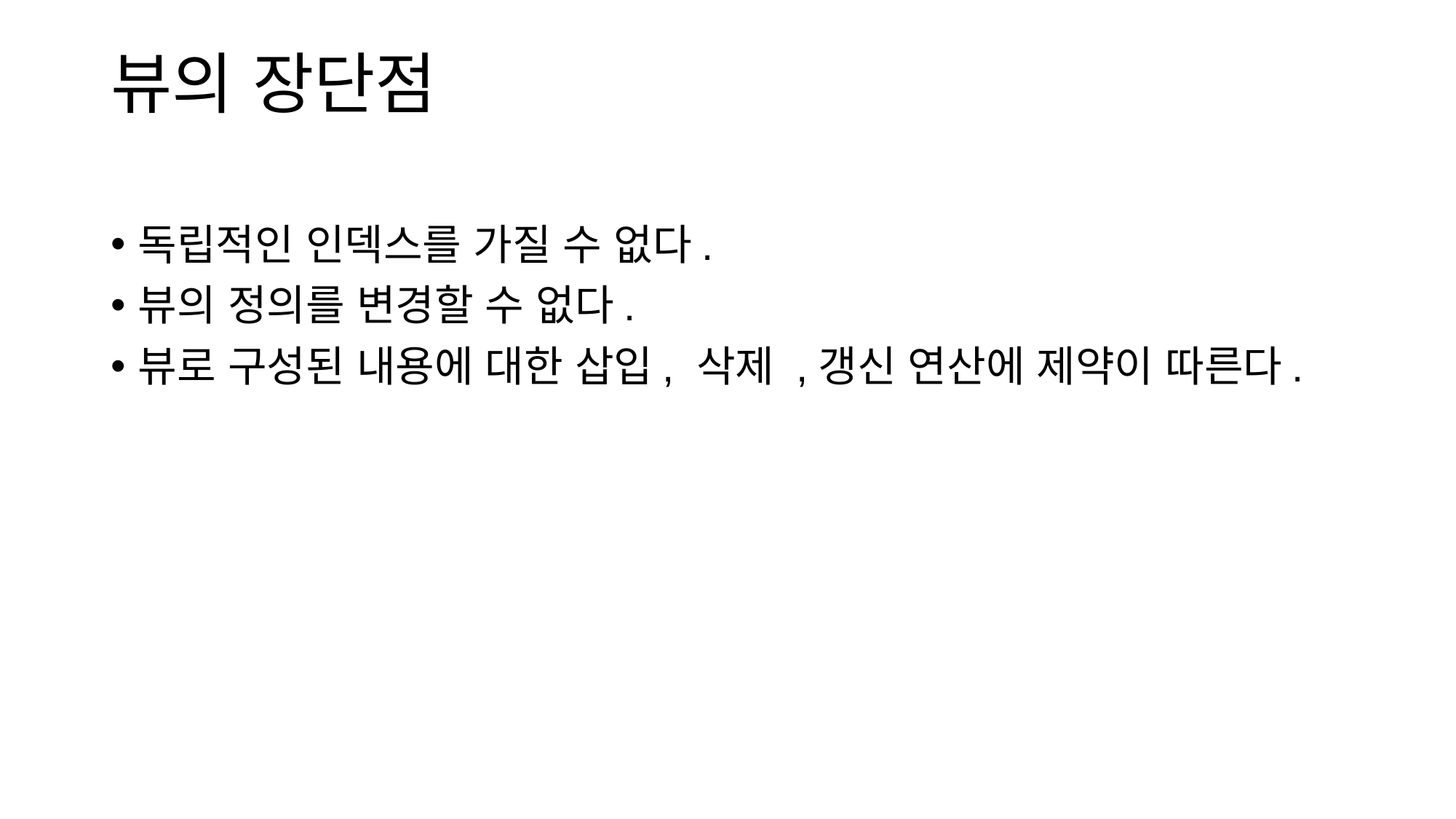

# 뷰의 장단점

독립적인 인덱스를 가질 수 없다.
뷰의 정의를 변경할 수 없다.
뷰로 구성된 내용에 대한 삽입, 삭제 ,갱신 연산에 제약이 따른다.